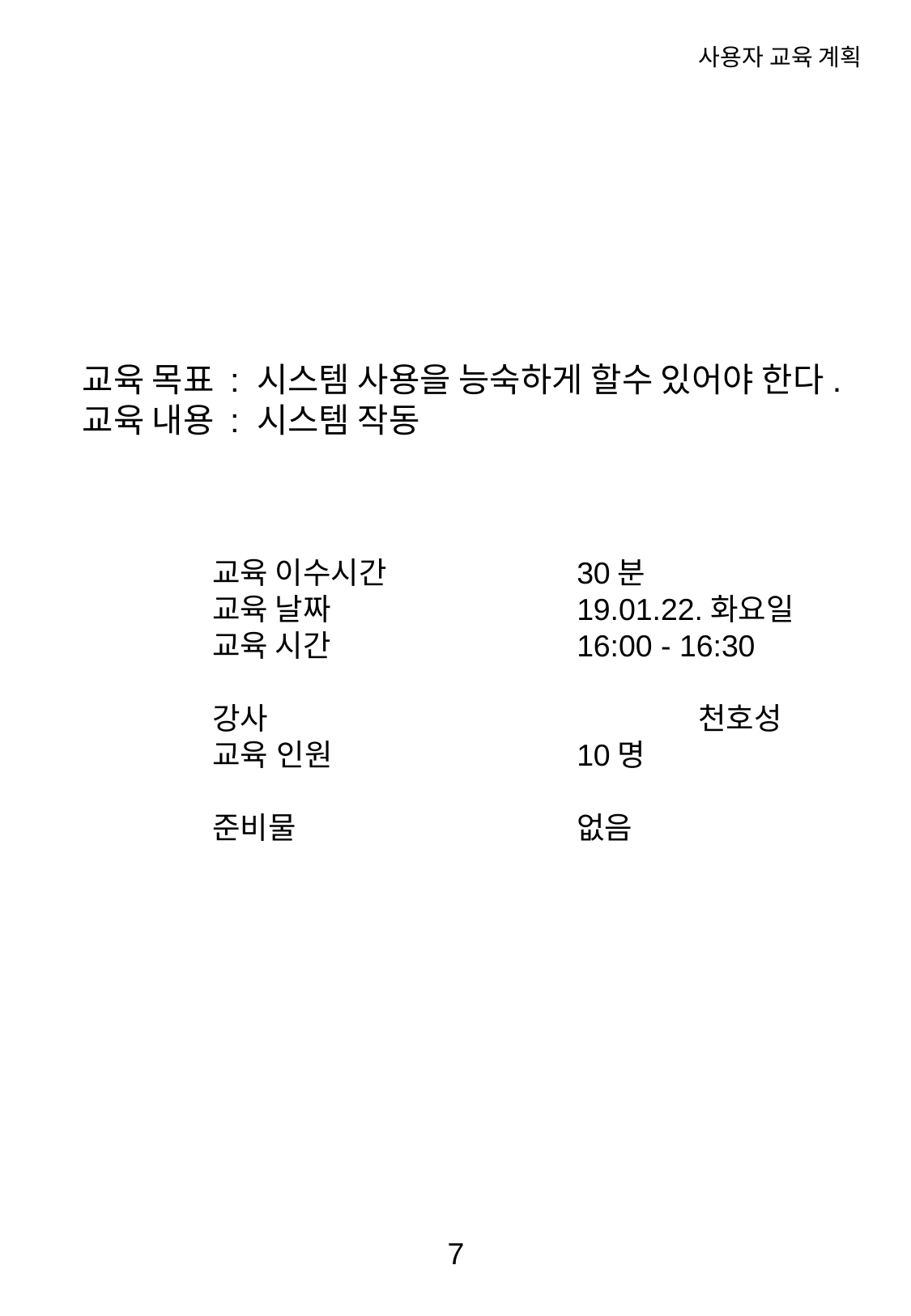

사용자 교육 계획
교육 목표 : 시스템 사용을 능숙하게 할수 있어야 한다.
교육 내용 : 시스템 작동
교육 이수시간		30분
교육 날짜			19.01.22.화요일
교육 시간			16:00 - 16:30

강사				천호성
교육 인원			10명

준비물			없음
7